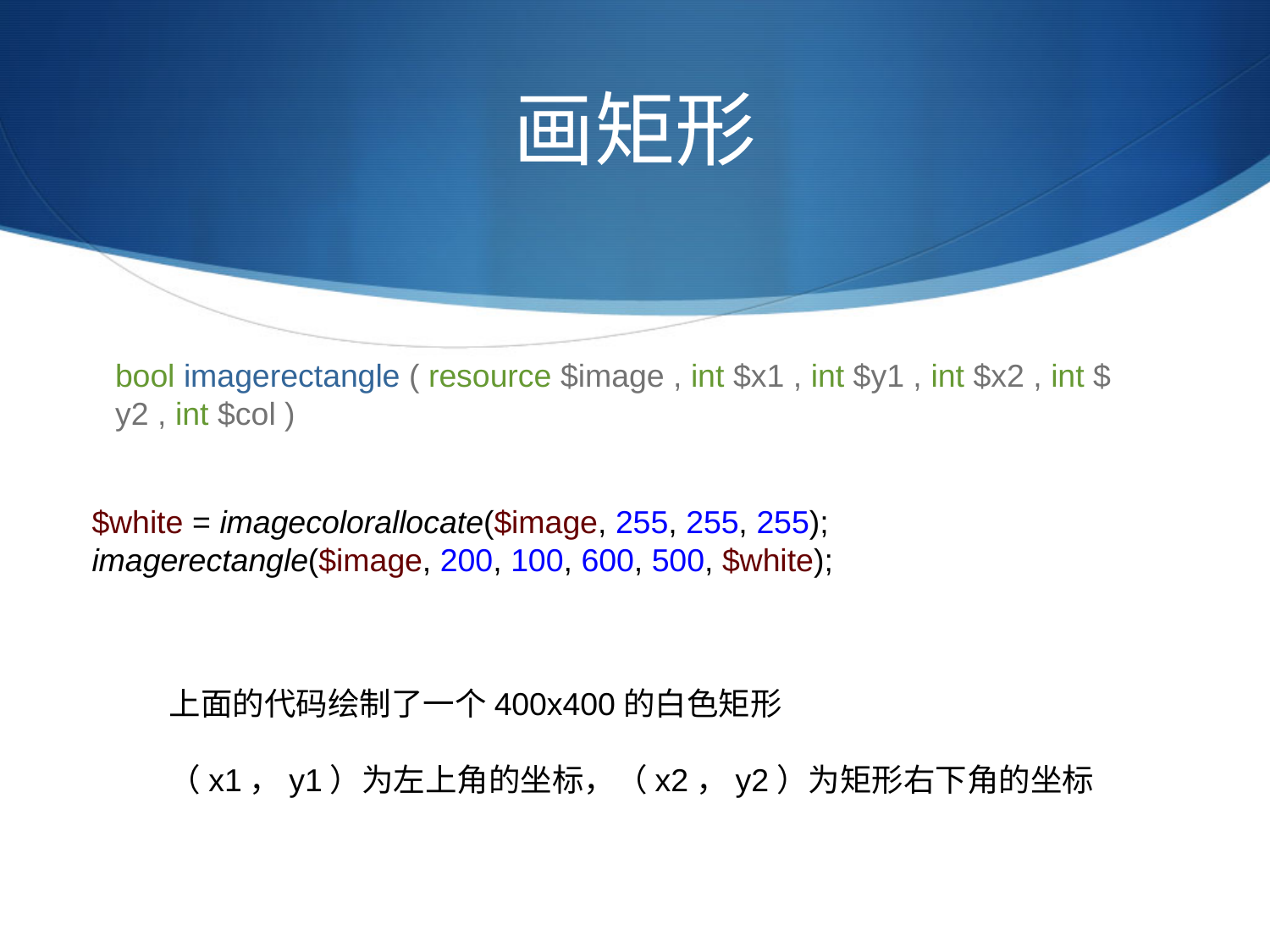

# 画矩形
bool imagerectangle ( resource $image , int $x1 , int $y1 , int $x2 , int $y2 , int $col )
$white = imagecolorallocate($image, 255, 255, 255);
imagerectangle($image, 200, 100, 600, 500, $white);
上面的代码绘制了一个400x400的白色矩形

（x1，y1）为左上角的坐标，（x2，y2）为矩形右下角的坐标